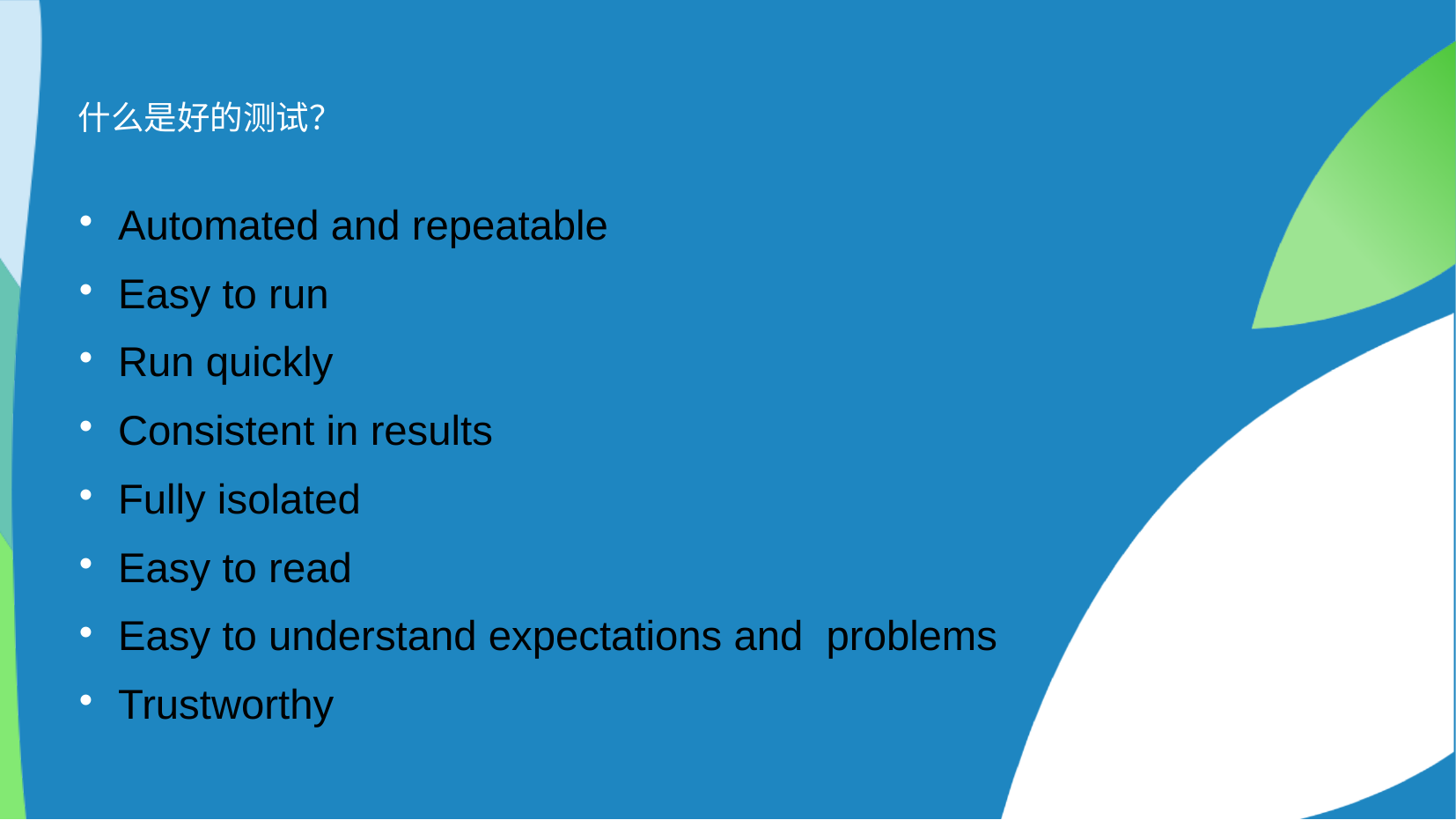

# 什么是好的测试？
Automated and repeatable
Easy to run
Run quickly
Consistent in results
Fully isolated
Easy to read
Easy to understand expectations and  problems
Trustworthy